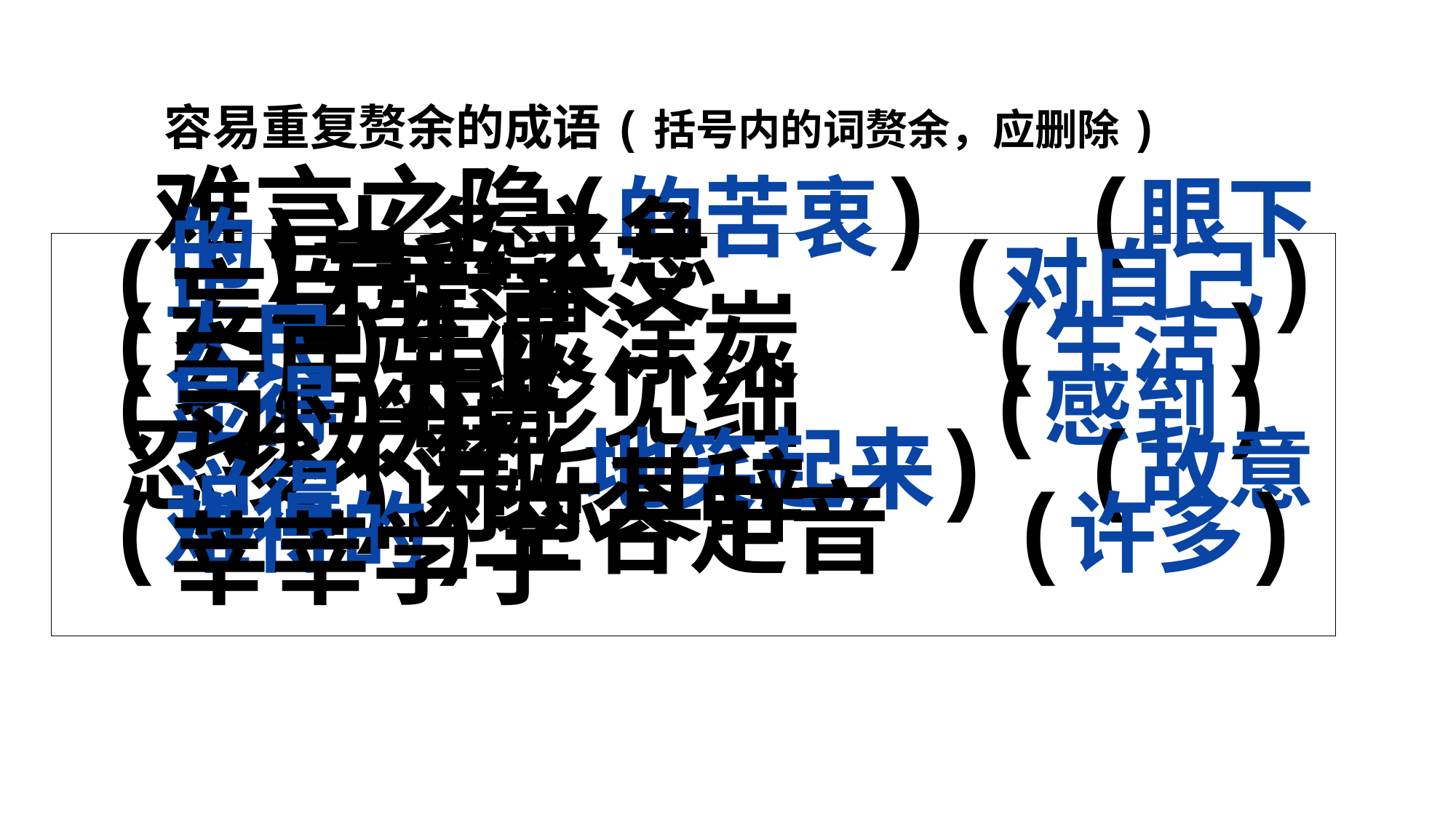

容易重复赘余的成语(括号内的词赘余，应删除)
    难言之隐(的苦衷)      (眼下的)当务之急
  (正)方兴未艾          (对自己)妄自菲薄
  (人民)生灵涂炭        (生活)安居乐业
  (显得)相形见绌        (感到)习以为常
  忍俊不禁(地笑起来)    (故意说得)闪烁其辞
  (难得的)空谷足音  	  (许多)莘莘学子